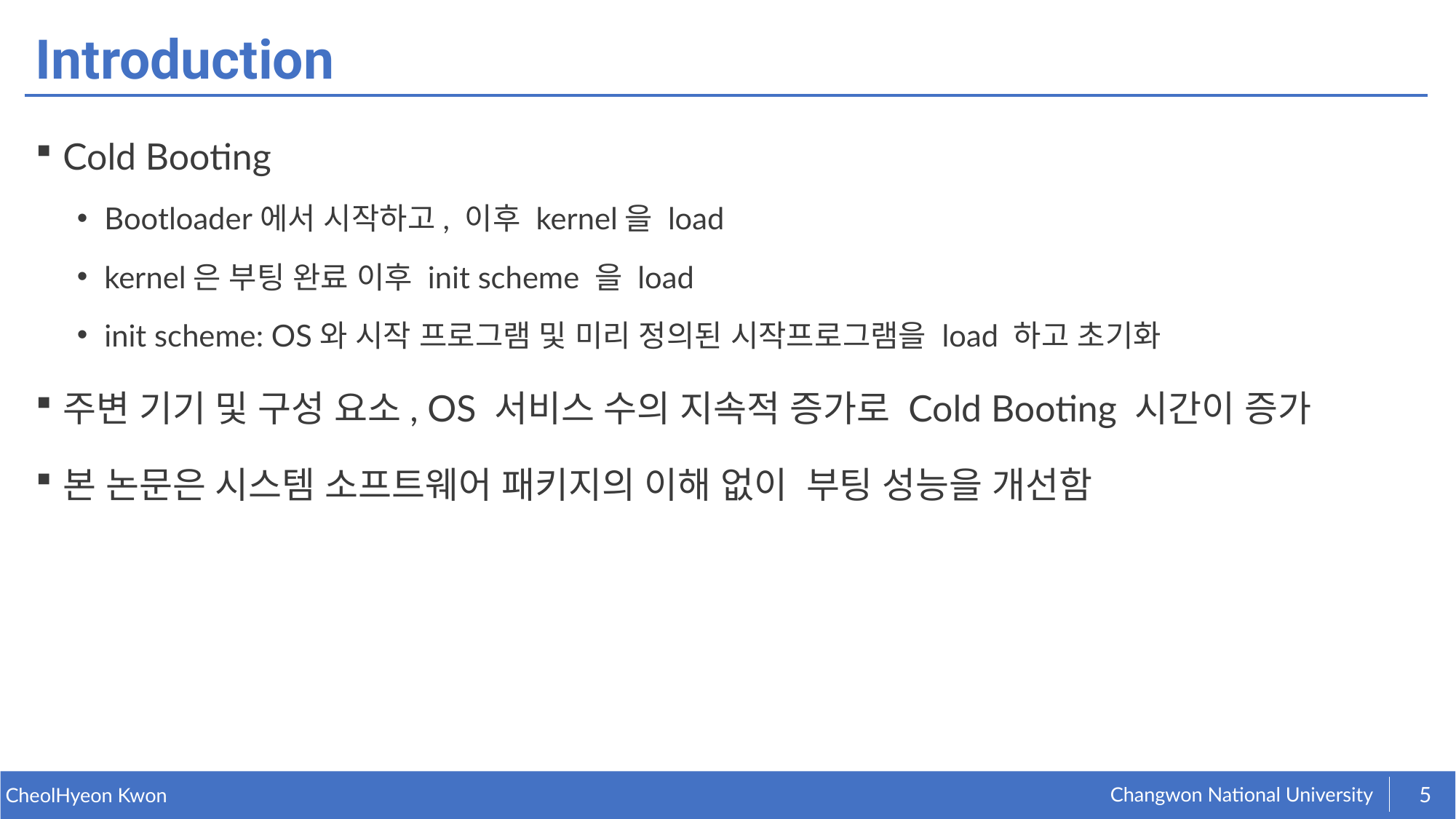

# Introduction
Cold Booting
Bootloader에서 시작하고, 이후 kernel을 load
kernel은 부팅 완료 이후 init scheme 을 load
init scheme: OS와 시작 프로그램 및 미리 정의된 시작프로그램을 load 하고 초기화
주변 기기 및 구성 요소, OS 서비스 수의 지속적 증가로 Cold Booting 시간이 증가
본 논문은 시스템 소프트웨어 패키지의 이해 없이  부팅 성능을 개선함

5